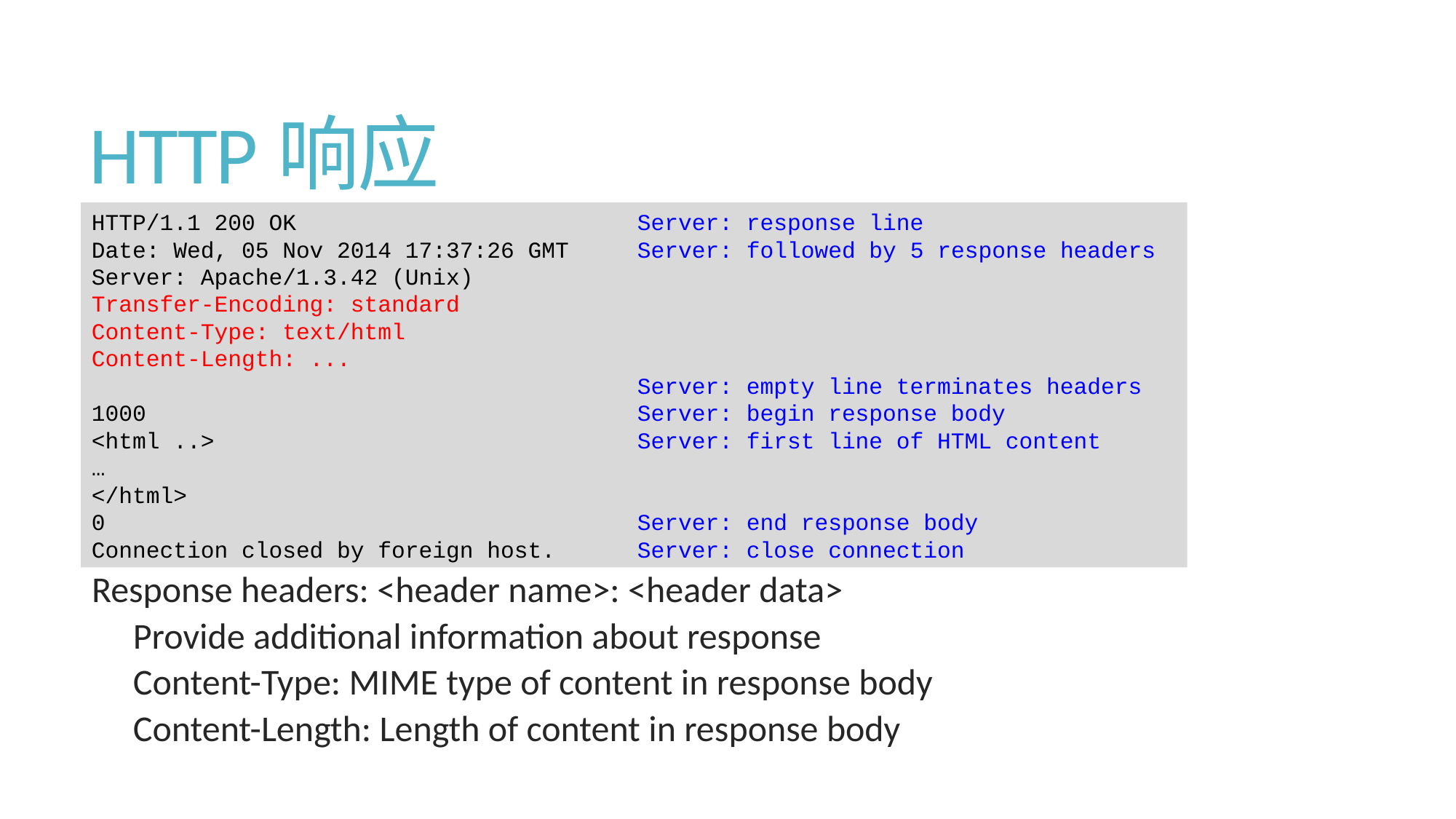

# HTTP响应
HTTP/1.1 200 OK                         Server: response line
Date: Wed, 05 Nov 2014 17:37:26 GMT     Server: followed by 5 response headers
Server: Apache/1.3.42 (Unix)
Transfer-Encoding: standard
Content-Type: text/html
Content-Length: ...
                                        Server: empty line terminates headers
1000                                    Server: begin response body
<html ..>                               Server: first line of HTML content
…
</html>
0                                       Server: end response body
Connection closed by foreign host.      Server: close connection
Response headers: <header name>: <header data>
Provide additional information about response
Content-Type: MIME type of content in response body
Content-Length: Length of content in response body